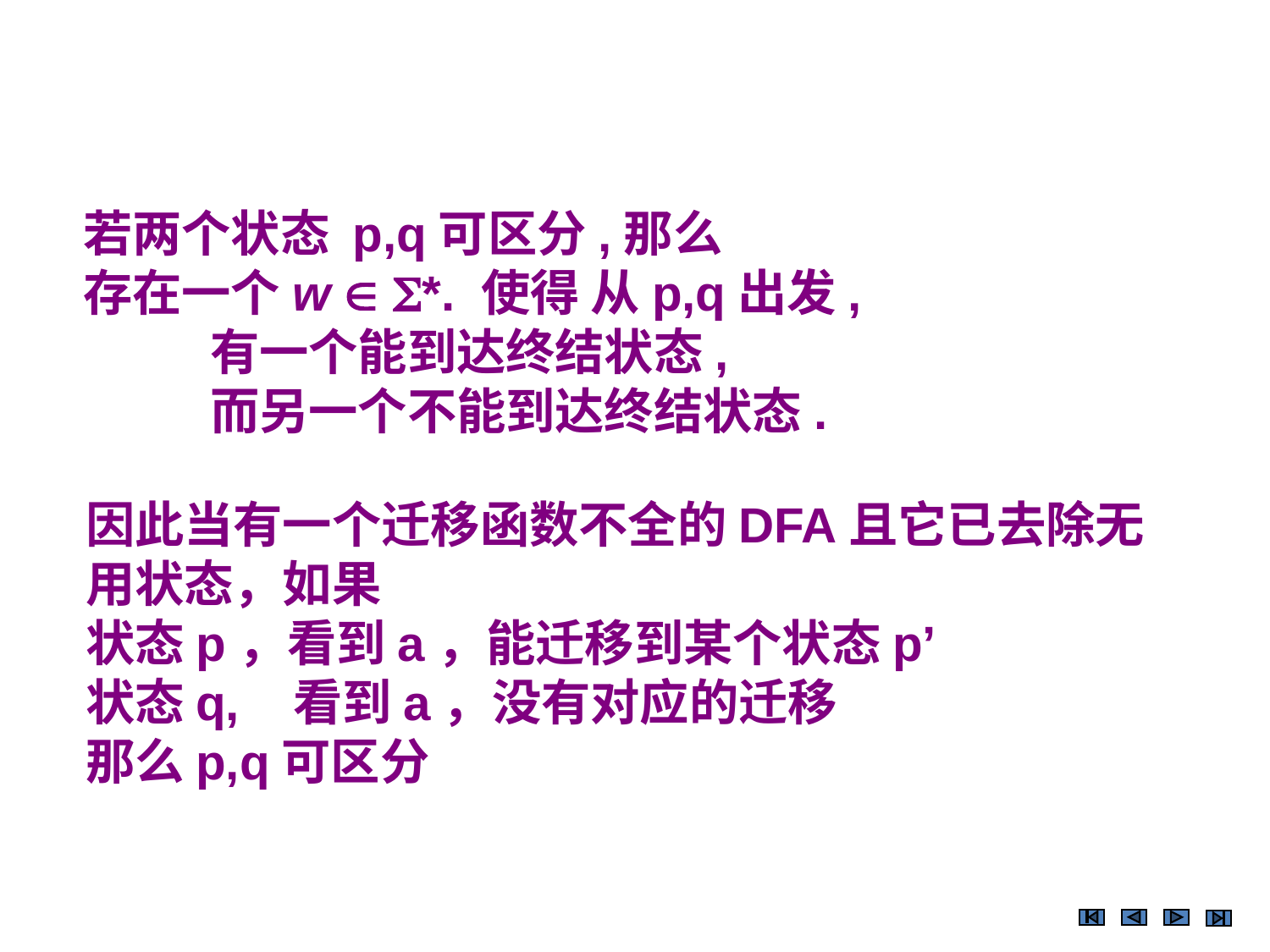

若两个状态 p,q可区分,那么
存在一个w ∈ Σ*. 使得 从p,q出发,
	有一个能到达终结状态,
	而另一个不能到达终结状态.

因此当有一个迁移函数不全的DFA且它已去除无用状态，如果
状态p，看到a，能迁移到某个状态p’
状态q,   看到a，没有对应的迁移
那么p,q可区分